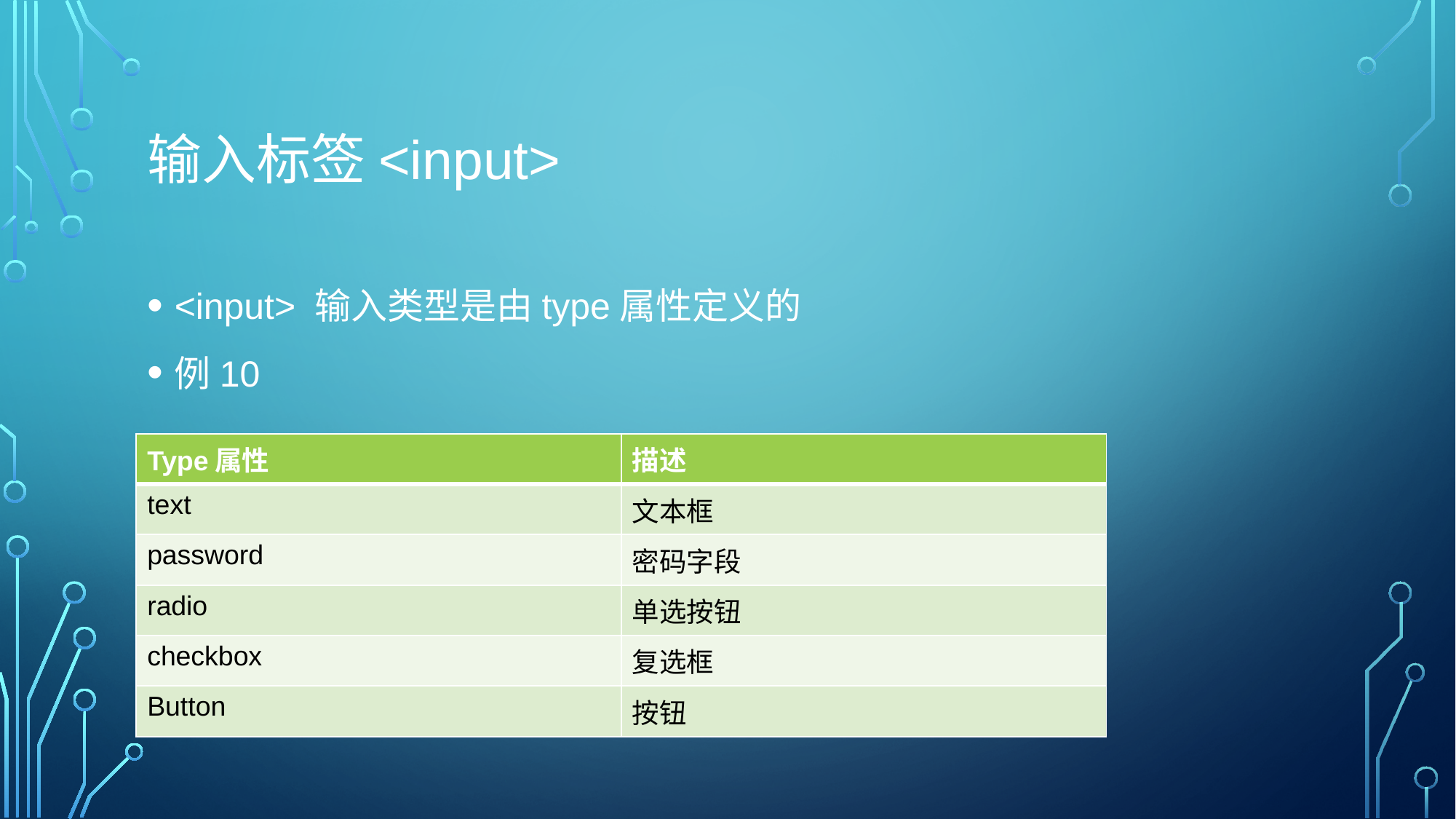

# 输入标签<input>
<input> 输入类型是由type属性定义的
例10

| Type属性 | 描述 |
| --- | --- |
| text | 文本框 |
| password | 密码字段 |
| radio | 单选按钮 |
| checkbox | 复选框 |
| Button | 按钮 |